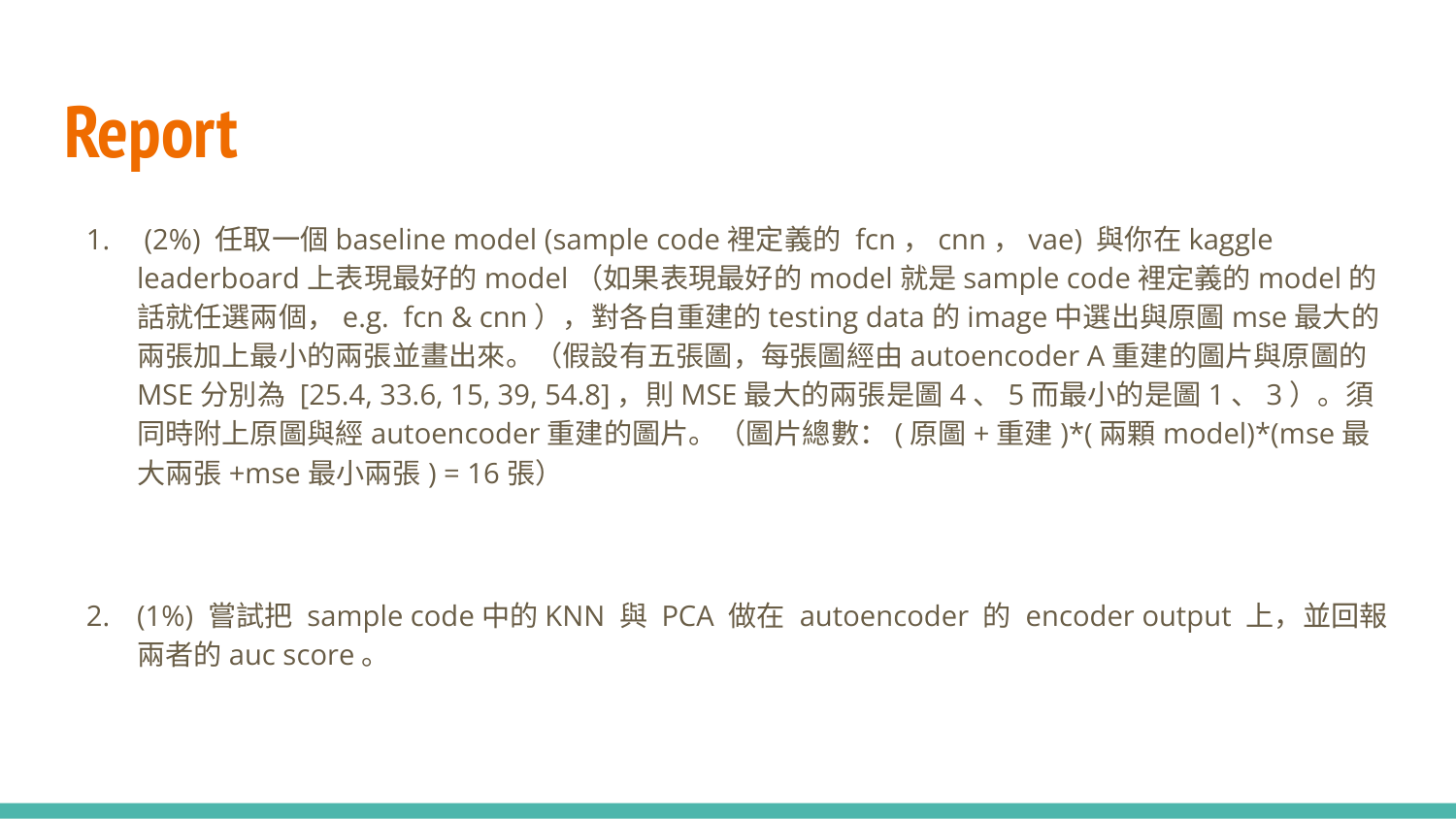

# Report
 (2%) 任取一個baseline model (sample code裡定義的 fcn，cnn，vae) 與你在kaggle leaderboard上表現最好的model（如果表現最好的model就是sample code裡定義的model的話就任選兩個，e.g.  fcn & cnn），對各自重建的testing data的image中選出與原圖mse最大的兩張加上最小的兩張並畫出來。（假設有五張圖，每張圖經由autoencoder A重建的圖片與原圖的MSE分別為 [25.4, 33.6, 15, 39, 54.8]，則MSE最大的兩張是圖4、5而最小的是圖1、3）。須同時附上原圖與經autoencoder重建的圖片。（圖片總數：(原圖+重建)*(兩顆model)*(mse最大兩張+mse最小兩張) = 16張）

(1%) 嘗試把 sample code中的KNN 與 PCA 做在 autoencoder 的 encoder output 上，並回報兩者的auc score。